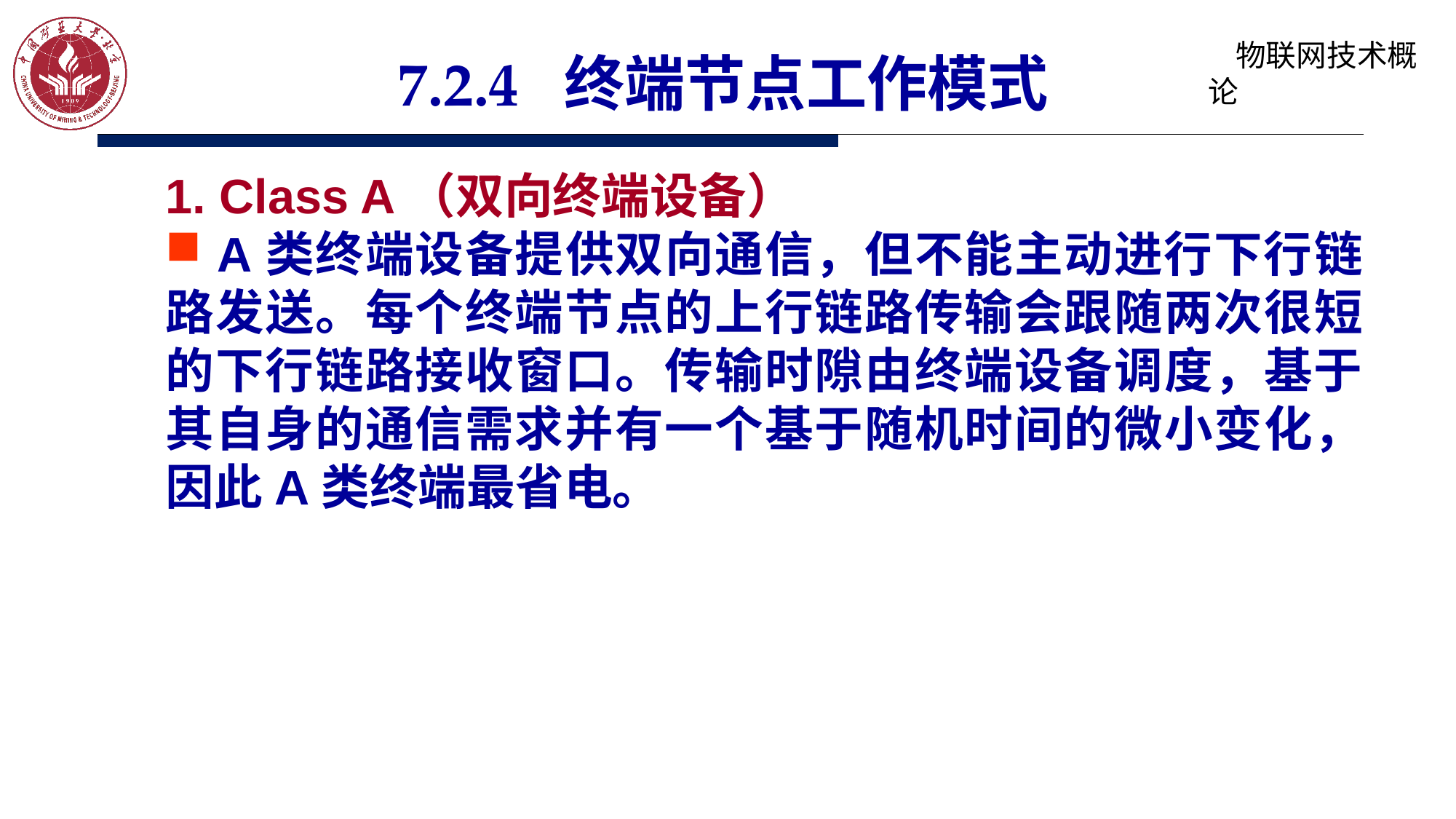

# 7.2.4  终端节点工作模式
1. Class A（双向终端设备）
 A类终端设备提供双向通信，但不能主动进行下行链路发送。每个终端节点的上行链路传输会跟随两次很短的下行链路接收窗口。传输时隙由终端设备调度，基于其自身的通信需求并有一个基于随机时间的微小变化，因此A类终端最省电。